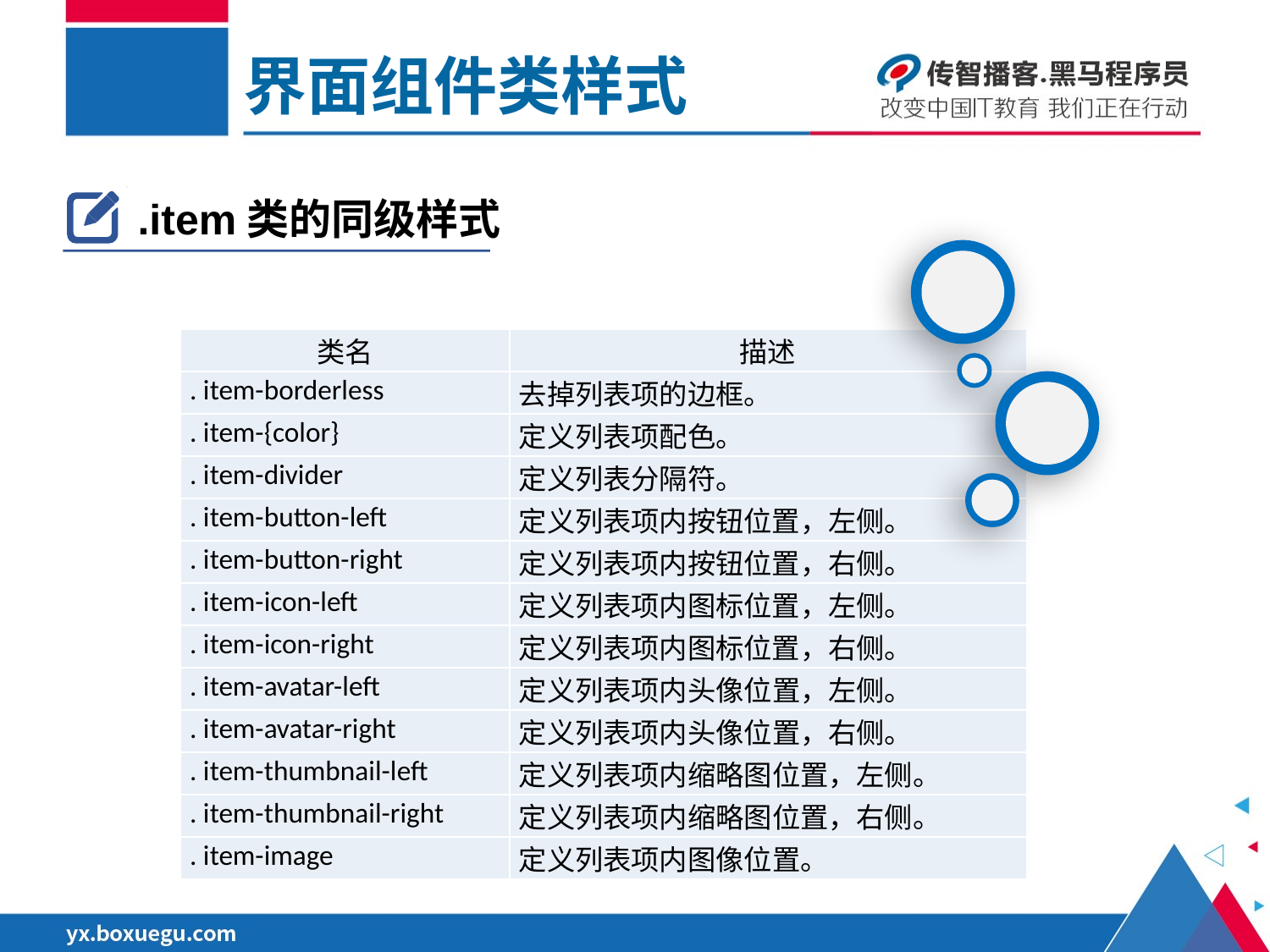

界面组件类样式
.item类的同级样式

| 类名 | 描述 |
| --- | --- |
| . item-borderless | 去掉列表项的边框。 |
| . item-{color} | 定义列表项配色。 |
| . item-divider | 定义列表分隔符。 |
| . item-button-left | 定义列表项内按钮位置，左侧。 |
| . item-button-right | 定义列表项内按钮位置，右侧。 |
| . item-icon-left | 定义列表项内图标位置，左侧。 |
| . item-icon-right | 定义列表项内图标位置，右侧。 |
| . item-avatar-left | 定义列表项内头像位置，左侧。 |
| . item-avatar-right | 定义列表项内头像位置，右侧。 |
| . item-thumbnail-left | 定义列表项内缩略图位置，左侧。 |
| . item-thumbnail-right | 定义列表项内缩略图位置，右侧。 |
| . item-image | 定义列表项内图像位置。 |